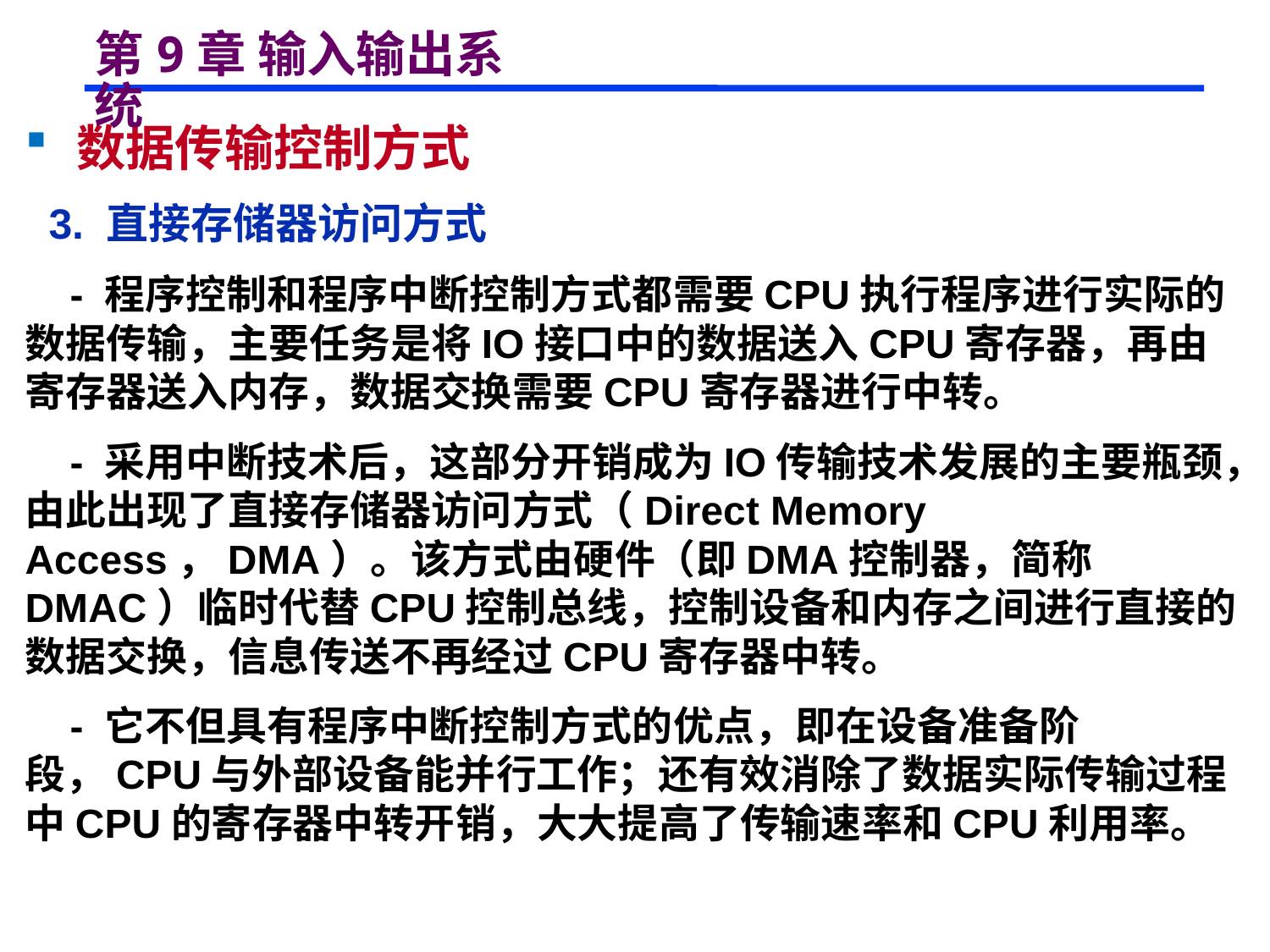

# 第9章 输入输出系统
 数据传输控制方式
  3. 直接存储器访问方式
    - 程序控制和程序中断控制方式都需要CPU执行程序进行实际的数据传输，主要任务是将IO接口中的数据送入CPU寄存器，再由寄存器送入内存，数据交换需要CPU寄存器进行中转。
    - 采用中断技术后，这部分开销成为IO传输技术发展的主要瓶颈，由此出现了直接存储器访问方式（Direct Memory Access，DMA）。该方式由硬件（即DMA控制器，简称DMAC）临时代替CPU控制总线，控制设备和内存之间进行直接的数据交换，信息传送不再经过CPU寄存器中转。
    - 它不但具有程序中断控制方式的优点，即在设备准备阶段，CPU与外部设备能并行工作；还有效消除了数据实际传输过程中CPU的寄存器中转开销，大大提高了传输速率和CPU利用率。